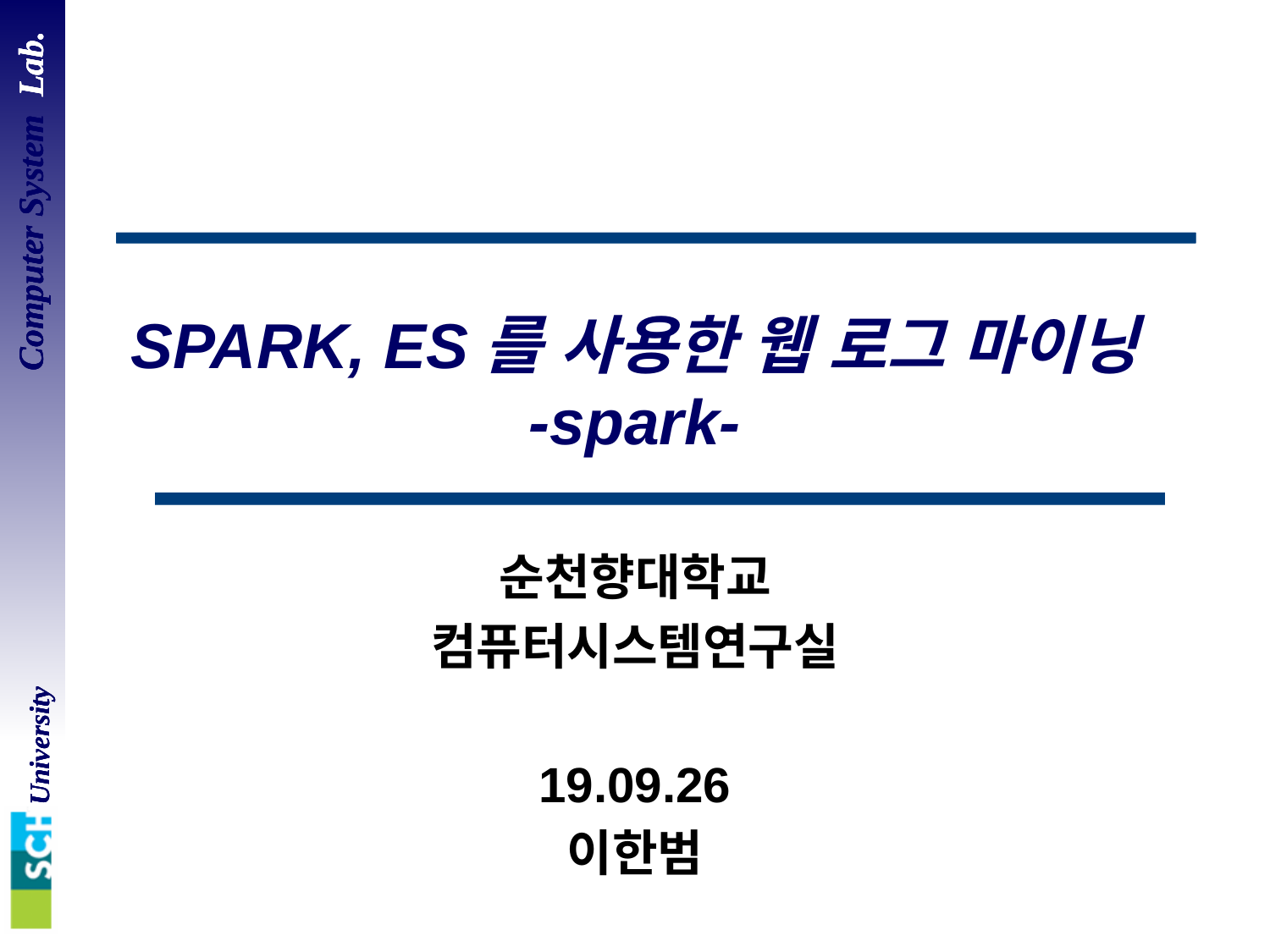

# SPARK, ES를 사용한 웹 로그 마이닝 -spark-
순천향대학교
컴퓨터시스템연구실

19.09.26
이한범